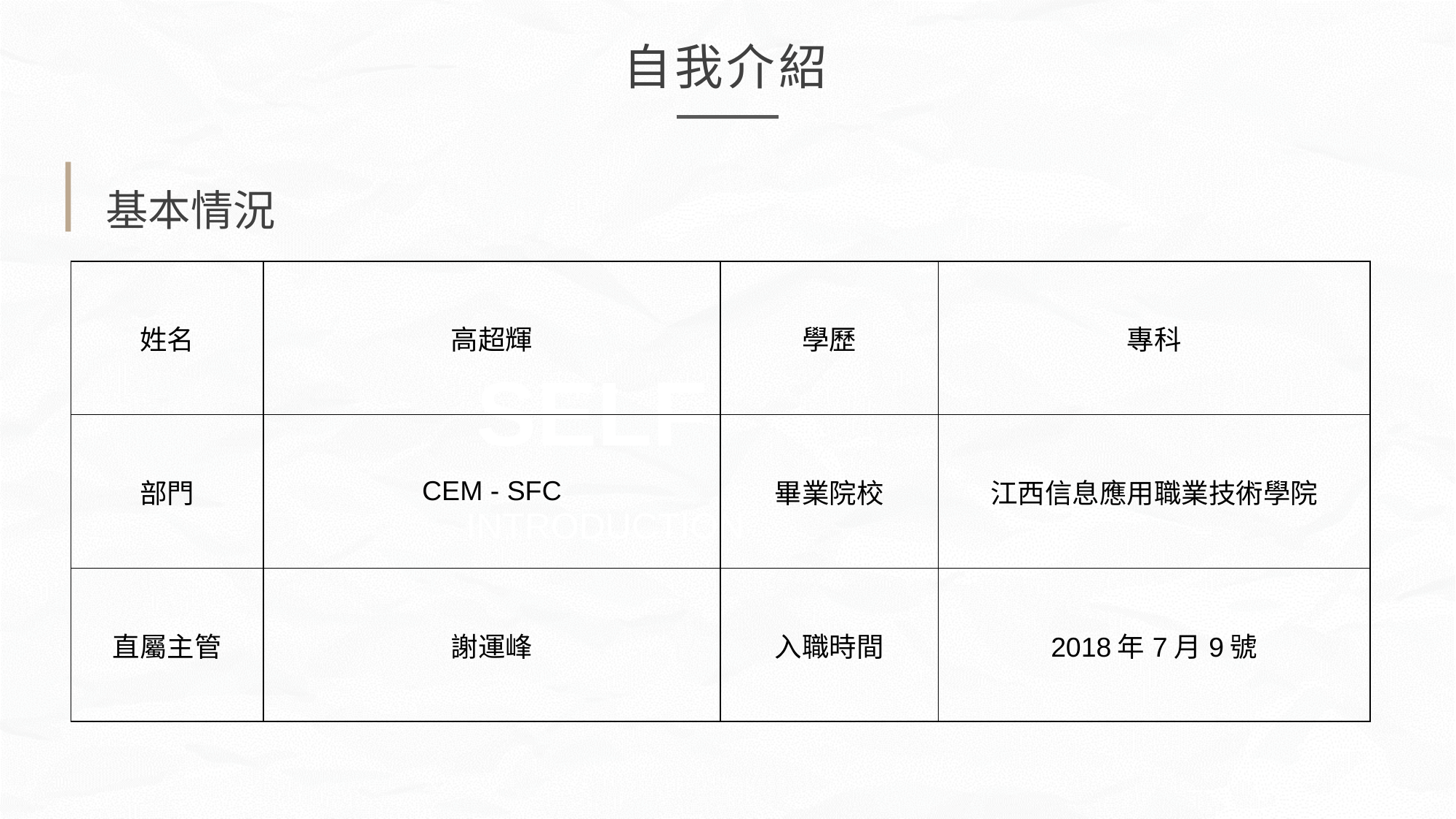

自我介紹
基本情況

| 姓名 | 高超輝 | 學歷 | 專科 |
| --- | --- | --- | --- |
| 部門 | CEM - SFC | 畢業院校 | 江西信息應用職業技術學院 |
| 直屬主管 | 謝運峰 | 入職時間 | 2018年7月9號 |
SELF
INTRODUCTION